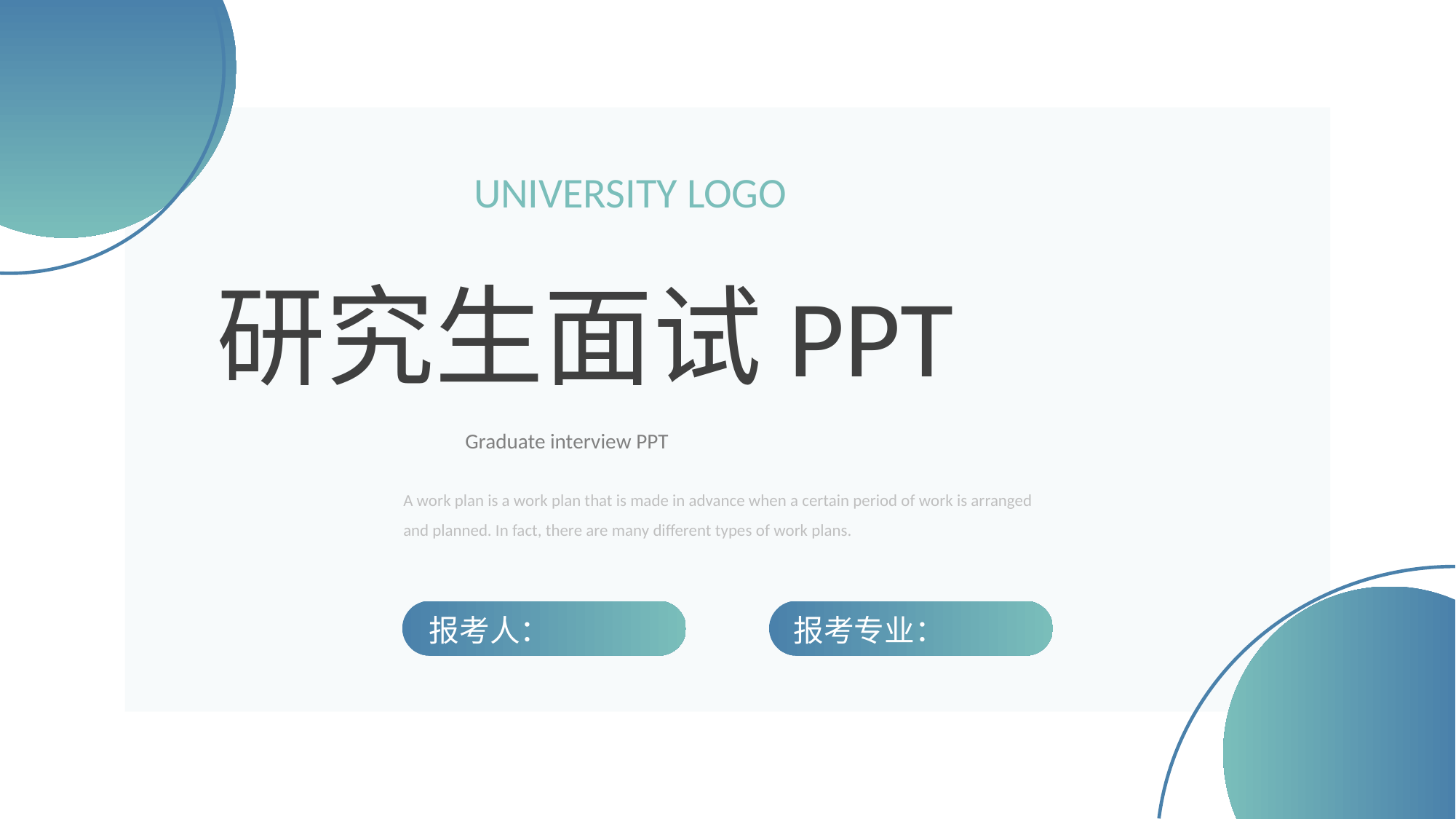

UNIVERSITY LOGO
研究生面试PPT
Graduate interview PPT
A work plan is a work plan that is made in advance when a certain period of work is arranged and planned. In fact, there are many different types of work plans.

报考人：
报考专业：